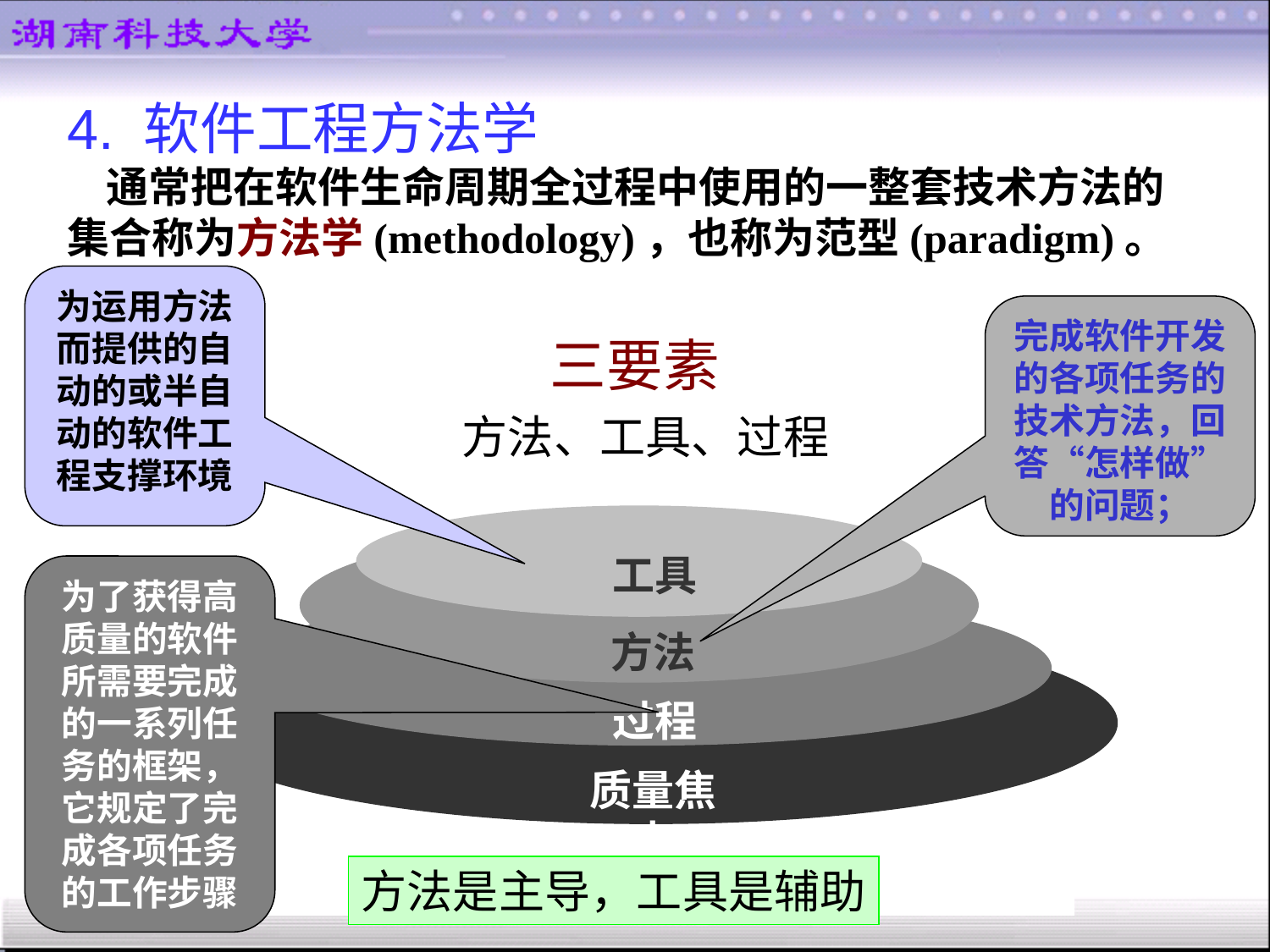

4. 软件工程方法学
   通常把在软件生命周期全过程中使用的一整套技术方法的集合称为方法学(methodology)，也称为范型(paradigm)。

三要素
 方法、工具、过程
为运用方法而提供的自动的或半自动的软件工程支撑环境
完成软件开发的各项任务的技术方法，回答“怎样做”的问题；

工具

方法
过程
质量焦点

为了获得高质量的软件所需要完成的一系列任务的框架，它规定了完成各项任务的工作步骤
方法是主导，工具是辅助